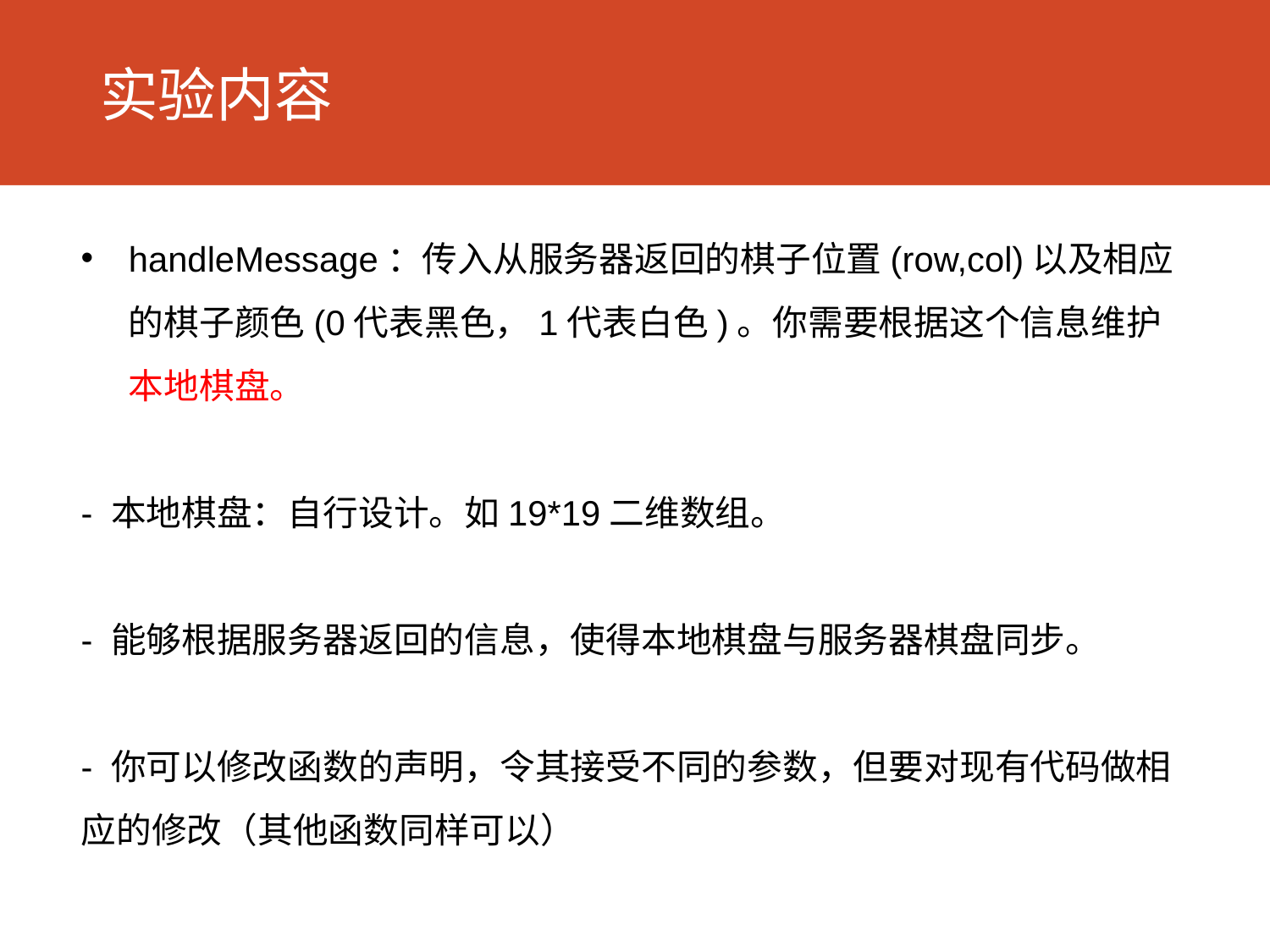

实验内容
handleMessage：传入从服务器返回的棋子位置(row,col)以及相应的棋子颜色(0代表黑色，1代表白色)。你需要根据这个信息维护本地棋盘。

- 本地棋盘：自行设计。如19*19二维数组。

- 能够根据服务器返回的信息，使得本地棋盘与服务器棋盘同步。

- 你可以修改函数的声明，令其接受不同的参数，但要对现有代码做相应的修改（其他函数同样可以）